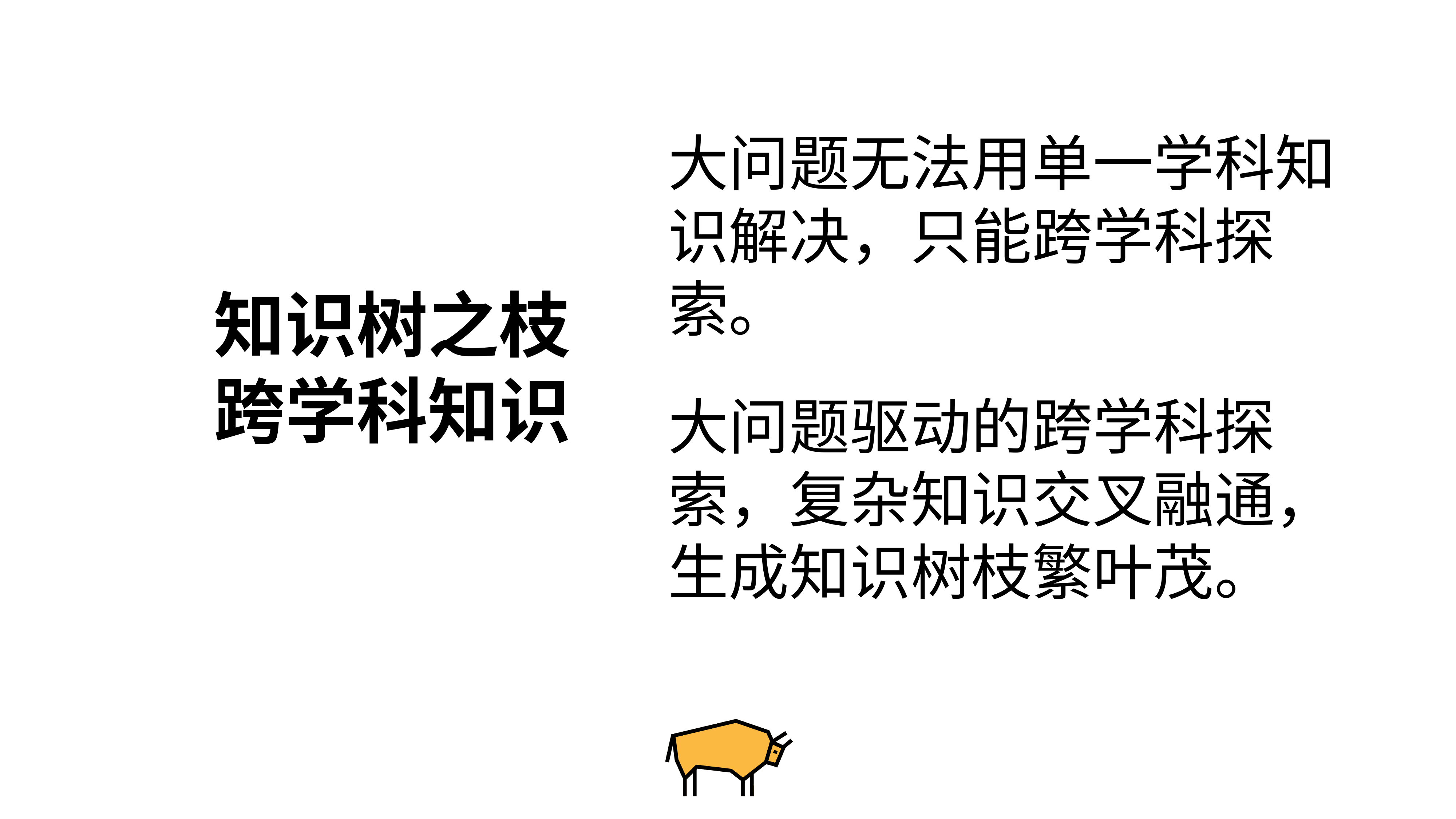

大问题无法用单一学科知识解决，只能跨学科探索。
大问题驱动的跨学科探索，复杂知识交叉融通，生成知识树枝繁叶茂。
# 知识树之枝 跨学科知识